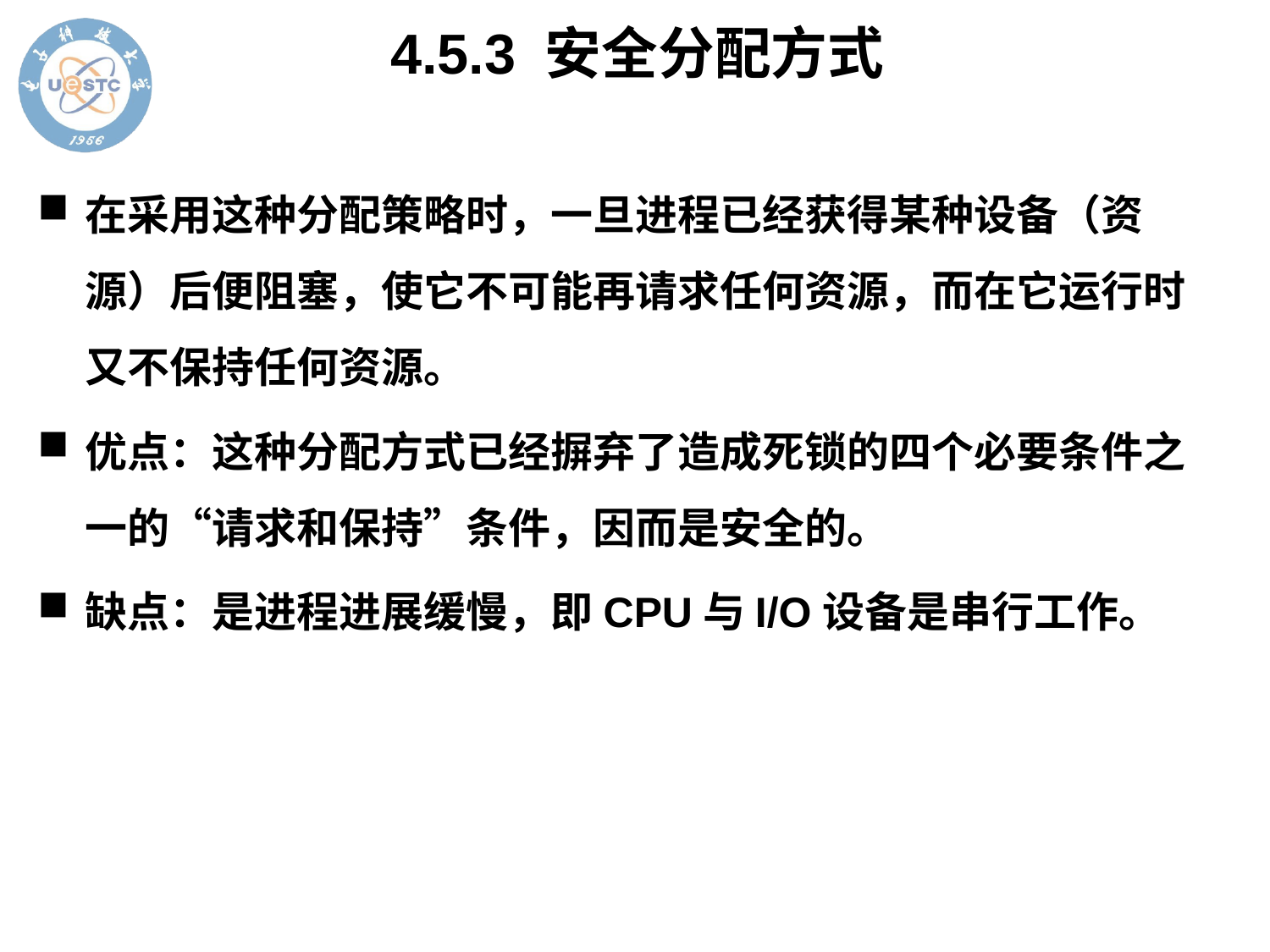

# 4.5.3 安全分配方式
在采用这种分配策略时，一旦进程已经获得某种设备（资源）后便阻塞，使它不可能再请求任何资源，而在它运行时又不保持任何资源。
优点：这种分配方式已经摒弃了造成死锁的四个必要条件之一的“请求和保持”条件，因而是安全的。
缺点：是进程进展缓慢，即CPU与I/O设备是串行工作。